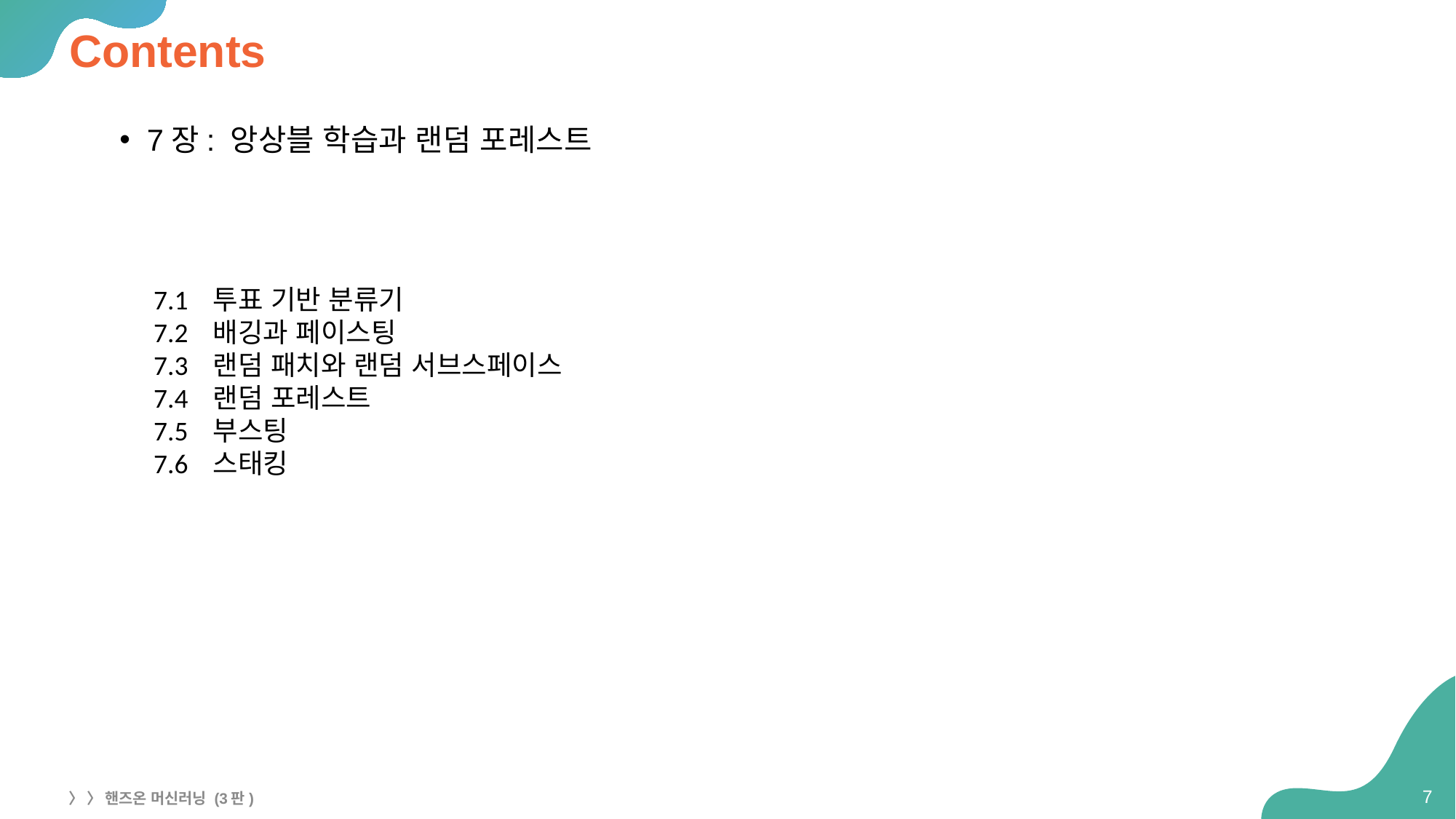

# Contents
7장: 앙상블 학습과 랜덤 포레스트

7.1   투표 기반 분류기
7.2   배깅과 페이스팅
7.3   랜덤 패치와 랜덤 서브스페이스
7.4   랜덤 포레스트
7.5   부스팅
7.6   스태킹

7
〉 〉 핸즈온 머신러닝 (3판)